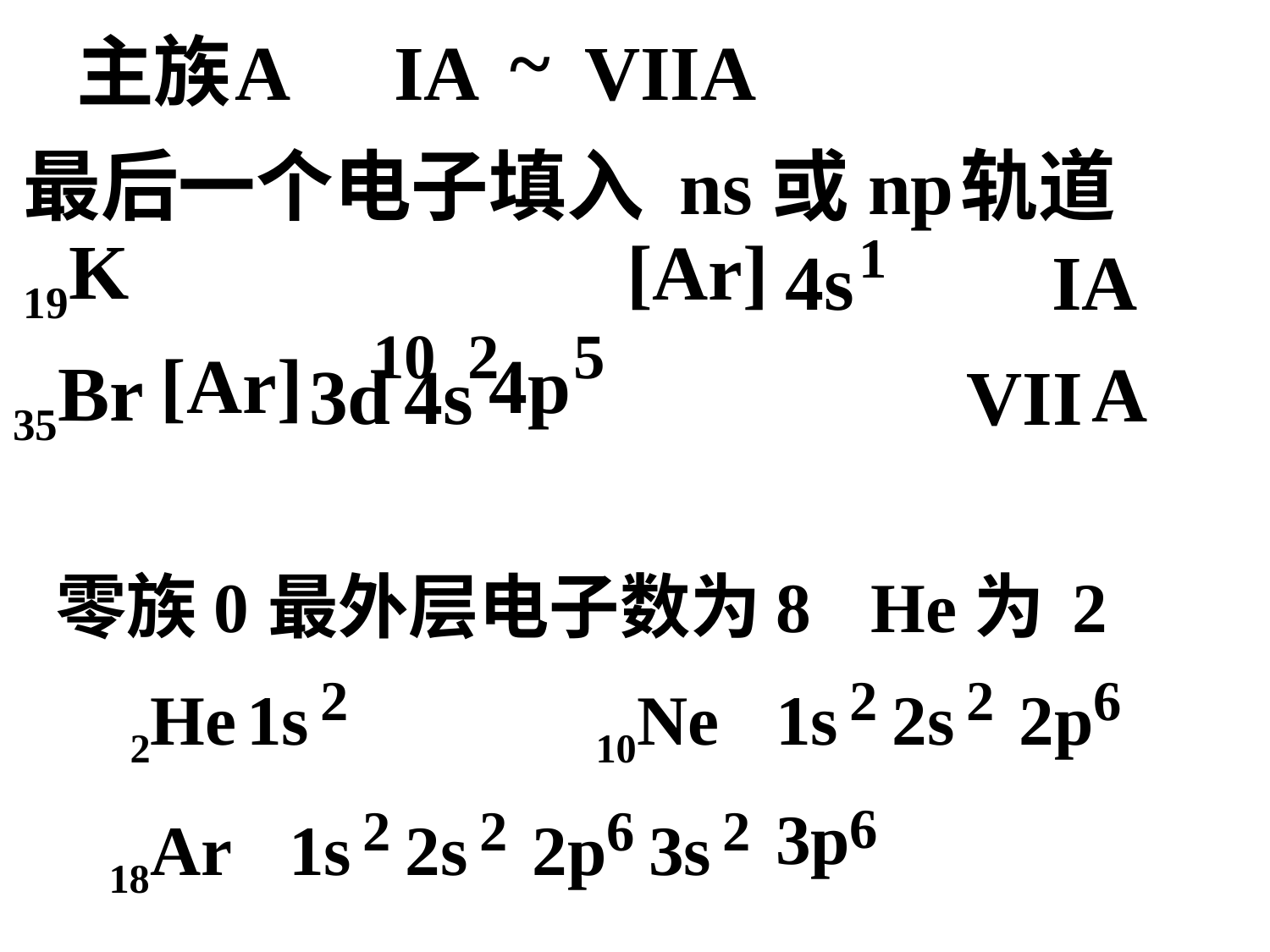

~
主族
A
IA
VIIA
最后一个电子填入                  轨道
ns或np
19K
1
[Ar]
4s
I
A
10
2
5
[Ar]
4p
35Br
A
3d
4s
VII
零族0
最外层电子数为
8
He为
2
2
2
2
6
2He
1s
10Ne
1s
2s
2p
6
2
2
6
2
3p
18Ar
1s
2s
2p
3s